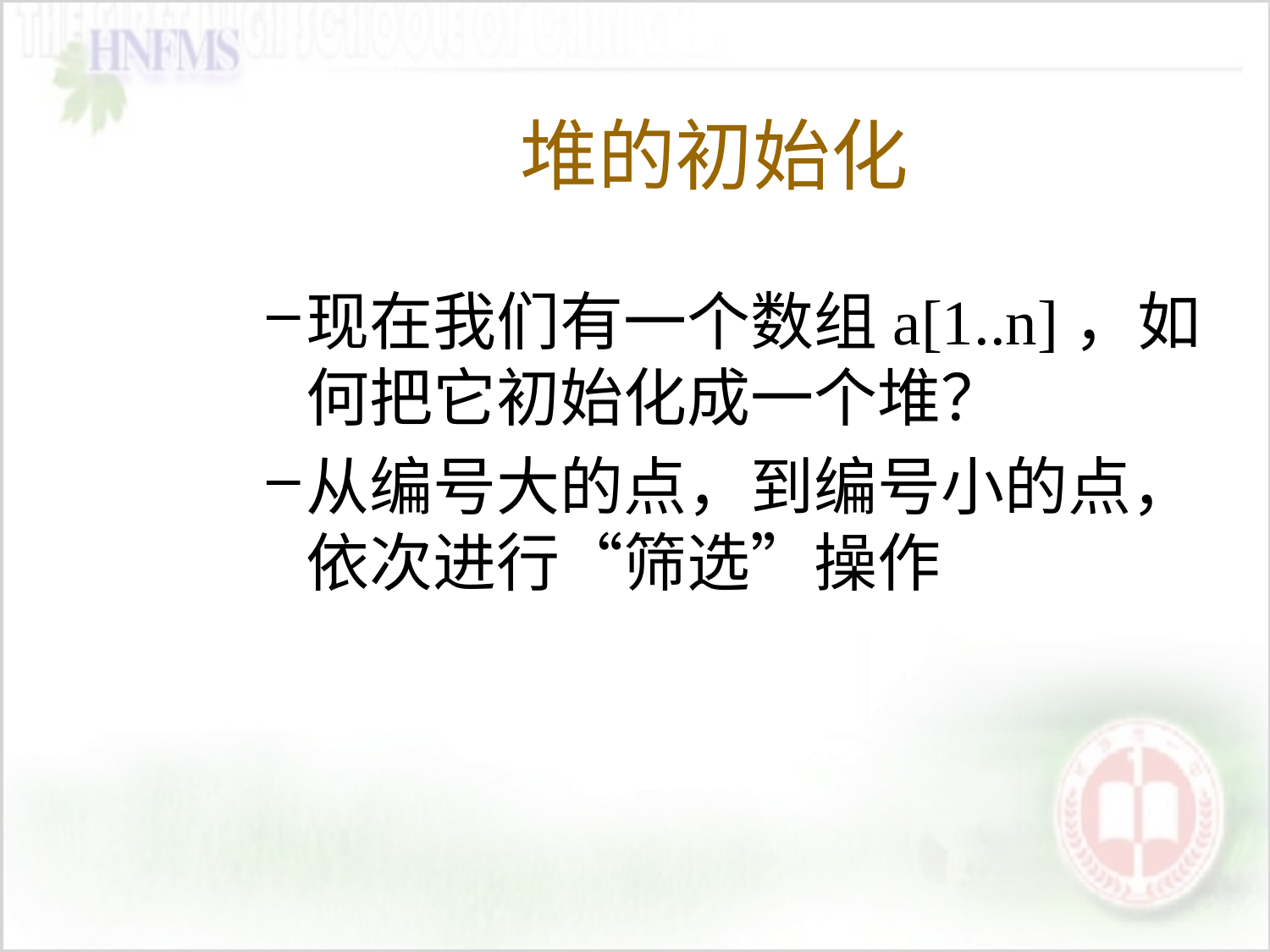

# 堆的初始化
现在我们有一个数组a[1..n]，如何把它初始化成一个堆？
从编号大的点，到编号小的点，依次进行“筛选”操作